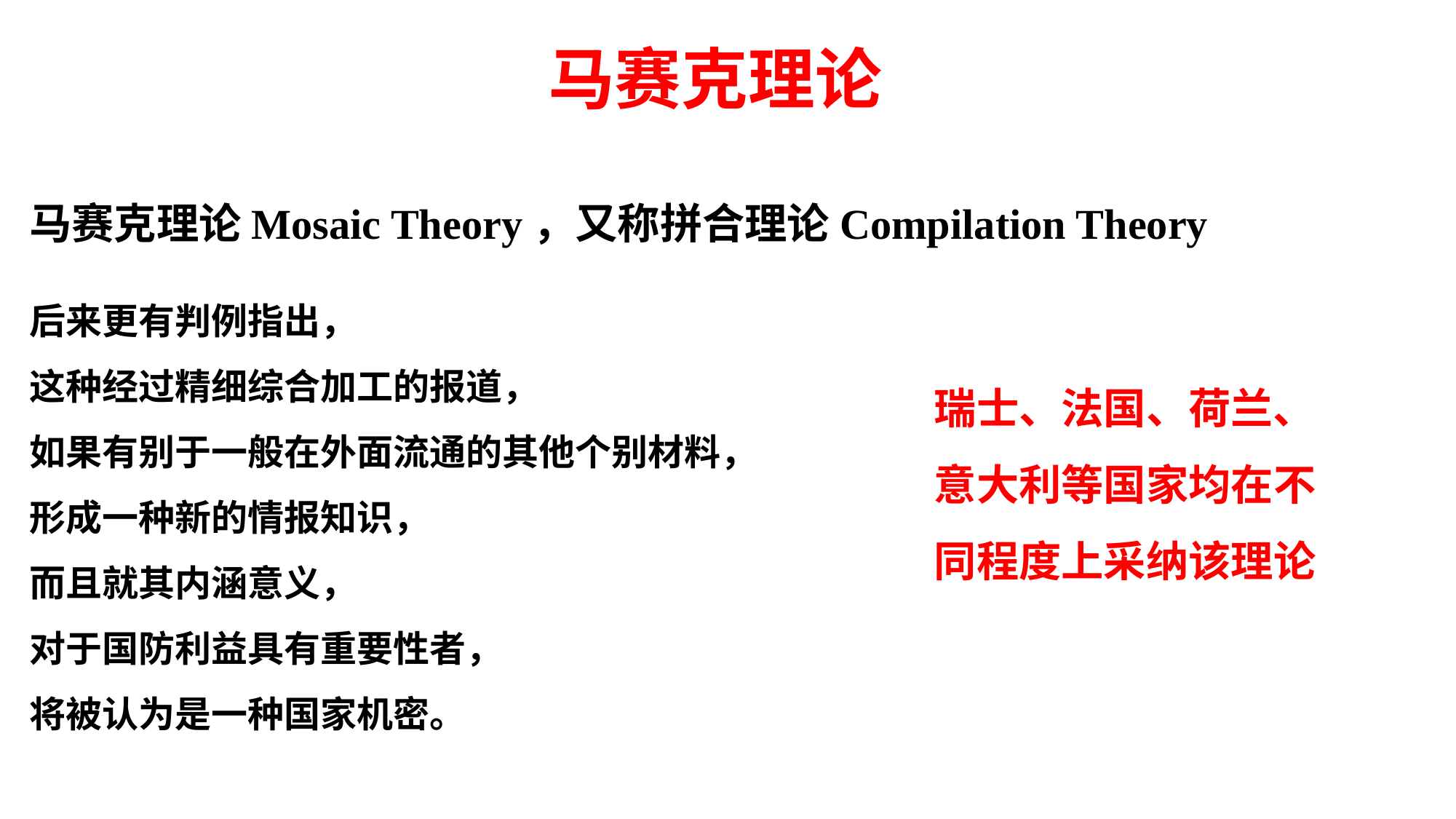

# 马赛克理论
马赛克理论Mosaic Theory，又称拼合理论Compilation Theory

后来更有判例指出，
这种经过精细综合加工的报道，
如果有别于一般在外面流通的其他个别材料，
形成一种新的情报知识，
而且就其内涵意义，
对于国防利益具有重要性者，
将被认为是一种国家机密。
瑞士、法国、荷兰、意大利等国家均在不同程度上采纳该理论